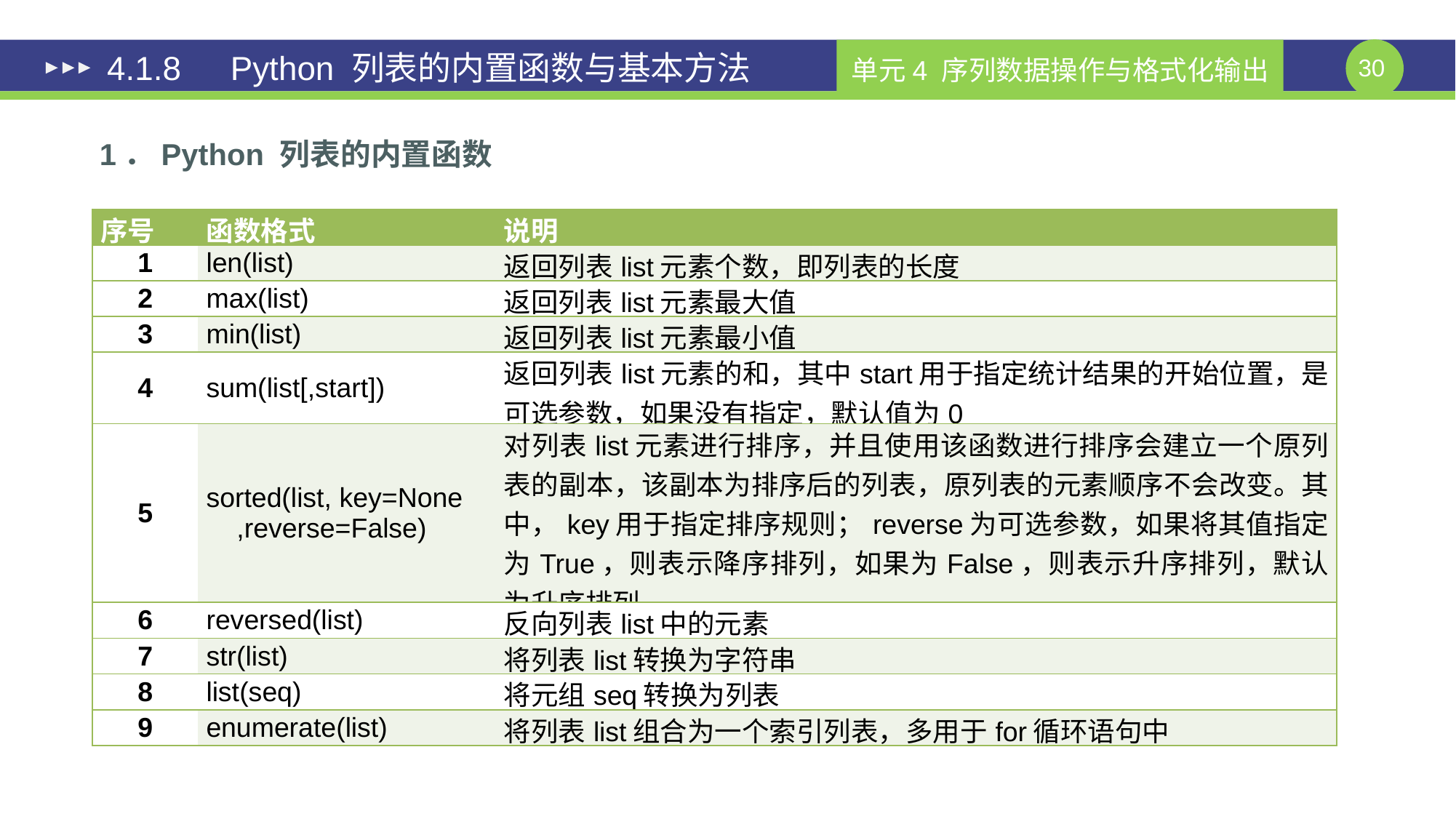

# 4.1.8　Python 列表的内置函数与基本方法
1．Python 列表的内置函数
| 序号 | 函数格式 | 说明 |
| --- | --- | --- |
| 1 | len(list) | 返回列表list元素个数，即列表的长度 |
| 2 | max(list) | 返回列表list元素最大值 |
| 3 | min(list) | 返回列表list元素最小值 |
| 4 | sum(list[,start]) | 返回列表list元素的和，其中start用于指定统计结果的开始位置，是可选参数，如果没有指定，默认值为0 |
| 5 | sorted(list, key=None ,reverse=False) | 对列表list元素进行排序，并且使用该函数进行排序会建立一个原列表的副本，该副本为排序后的列表，原列表的元素顺序不会改变。其中，key用于指定排序规则；reverse为可选参数，如果将其值指定为True，则表示降序排列，如果为False，则表示升序排列，默认为升序排列 |
| 6 | reversed(list) | 反向列表list中的元素 |
| 7 | str(list) | 将列表list转换为字符串 |
| 8 | list(seq) | 将元组seq转换为列表 |
| 9 | enumerate(list) | 将列表list组合为一个索引列表，多用于for循环语句中 |